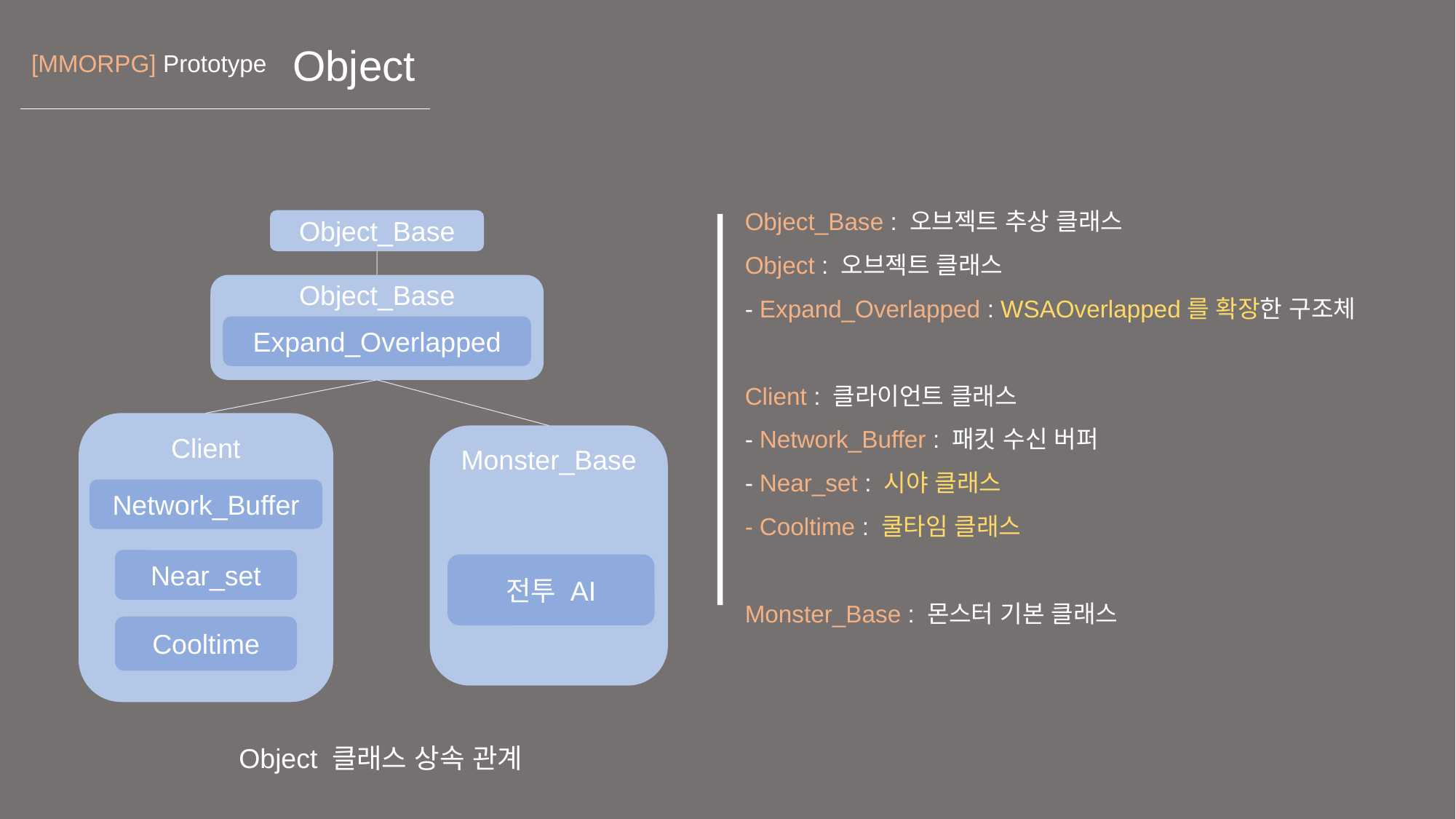

# Object
[MMORPG] Prototype
Object_Base

Object_Base : 오브젝트 추상 클래스
Object : 오브젝트 클래스
- Expand_Overlapped : WSAOverlapped를 확장한 구조체

Client : 클라이언트 클래스
- Network_Buffer : 패킷 수신 버퍼
- Near_set : 시야 클래스
- Cooltime : 쿨타임 클래스

Monster_Base : 몬스터 기본 클래스
Object_Base

Expand_Overlapped
Client

Monster_Base
Network_Buffer
Near_set
전투 AI
Cooltime
  Object 클래스 상속 관계